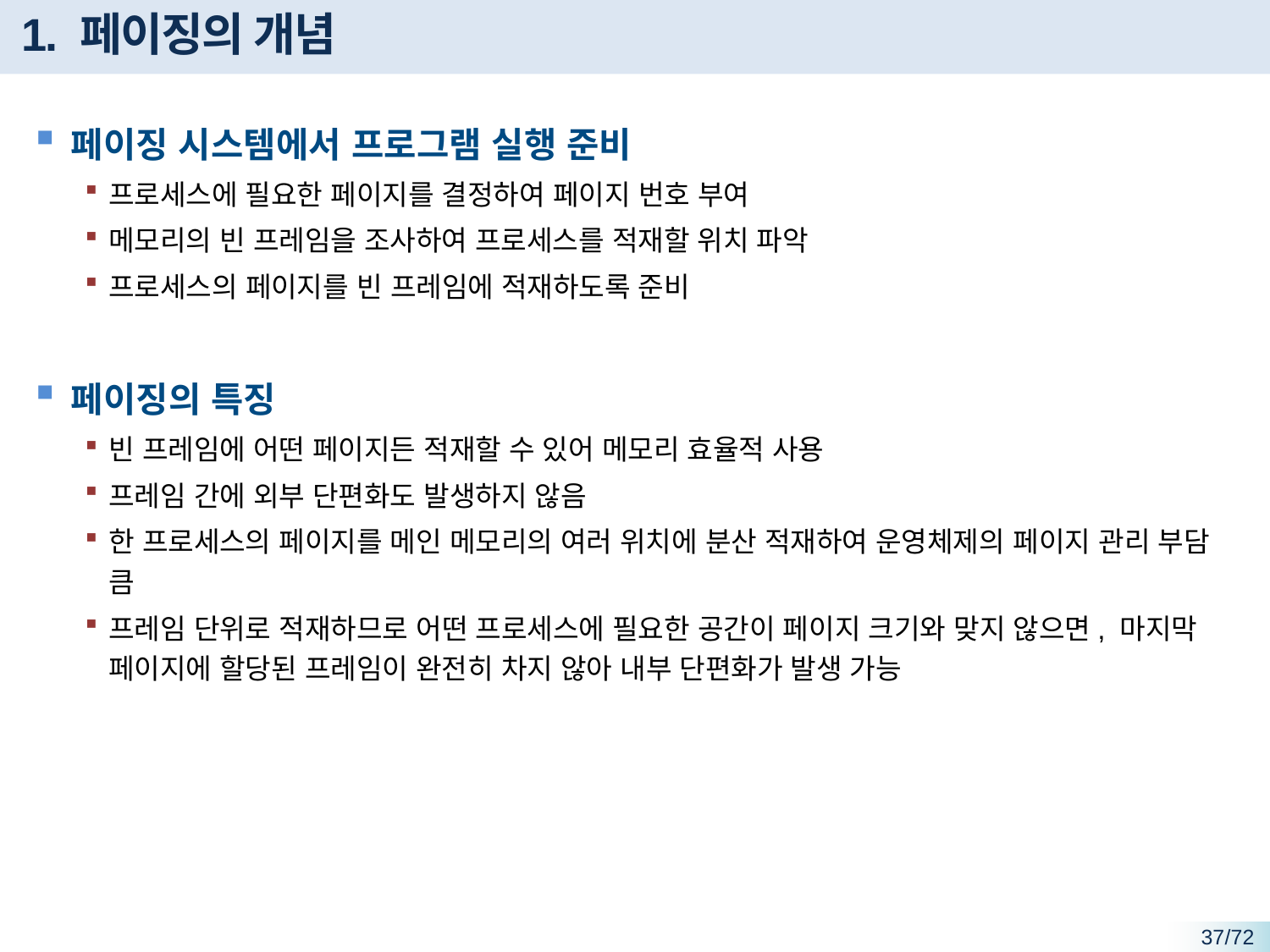

# 1. 페이징의 개념
페이징 시스템에서 프로그램 실행 준비
프로세스에 필요한 페이지를 결정하여 페이지 번호 부여
메모리의 빈 프레임을 조사하여 프로세스를 적재할 위치 파악
프로세스의 페이지를 빈 프레임에 적재하도록 준비

페이징의 특징
빈 프레임에 어떤 페이지든 적재할 수 있어 메모리 효율적 사용
프레임 간에 외부 단편화도 발생하지 않음
한 프로세스의 페이지를 메인 메모리의 여러 위치에 분산 적재하여 운영체제의 페이지 관리 부담 큼
프레임 단위로 적재하므로 어떤 프로세스에 필요한 공간이 페이지 크기와 맞지 않으면, 마지막 페이지에 할당된 프레임이 완전히 차지 않아 내부 단편화가 발생 가능